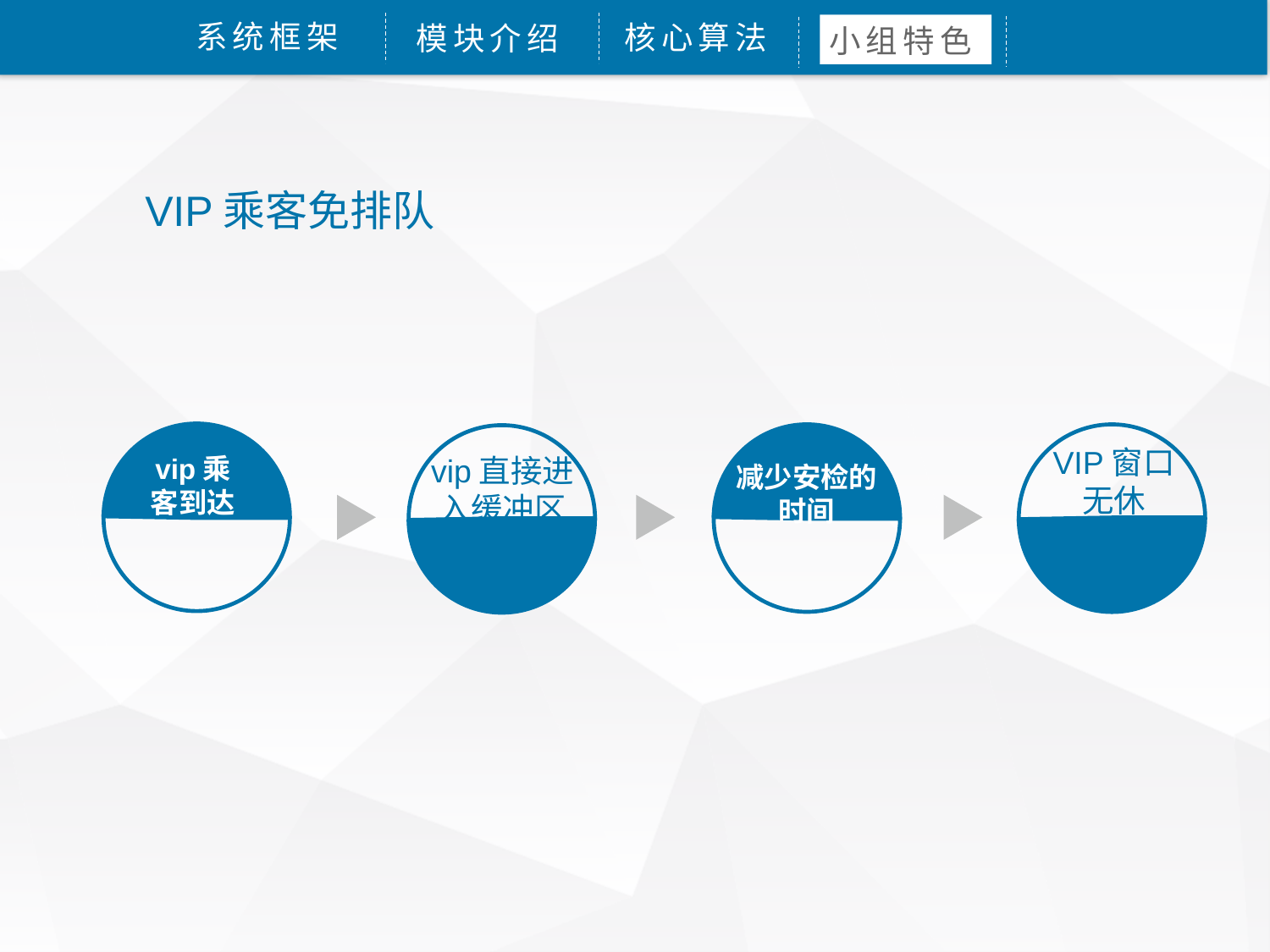

系统框架
核心算法
模块介绍
小组特色

VIP乘客免排队

vip乘客到达

减少安检的时间

VIP窗口无休

vip直接进入缓冲区